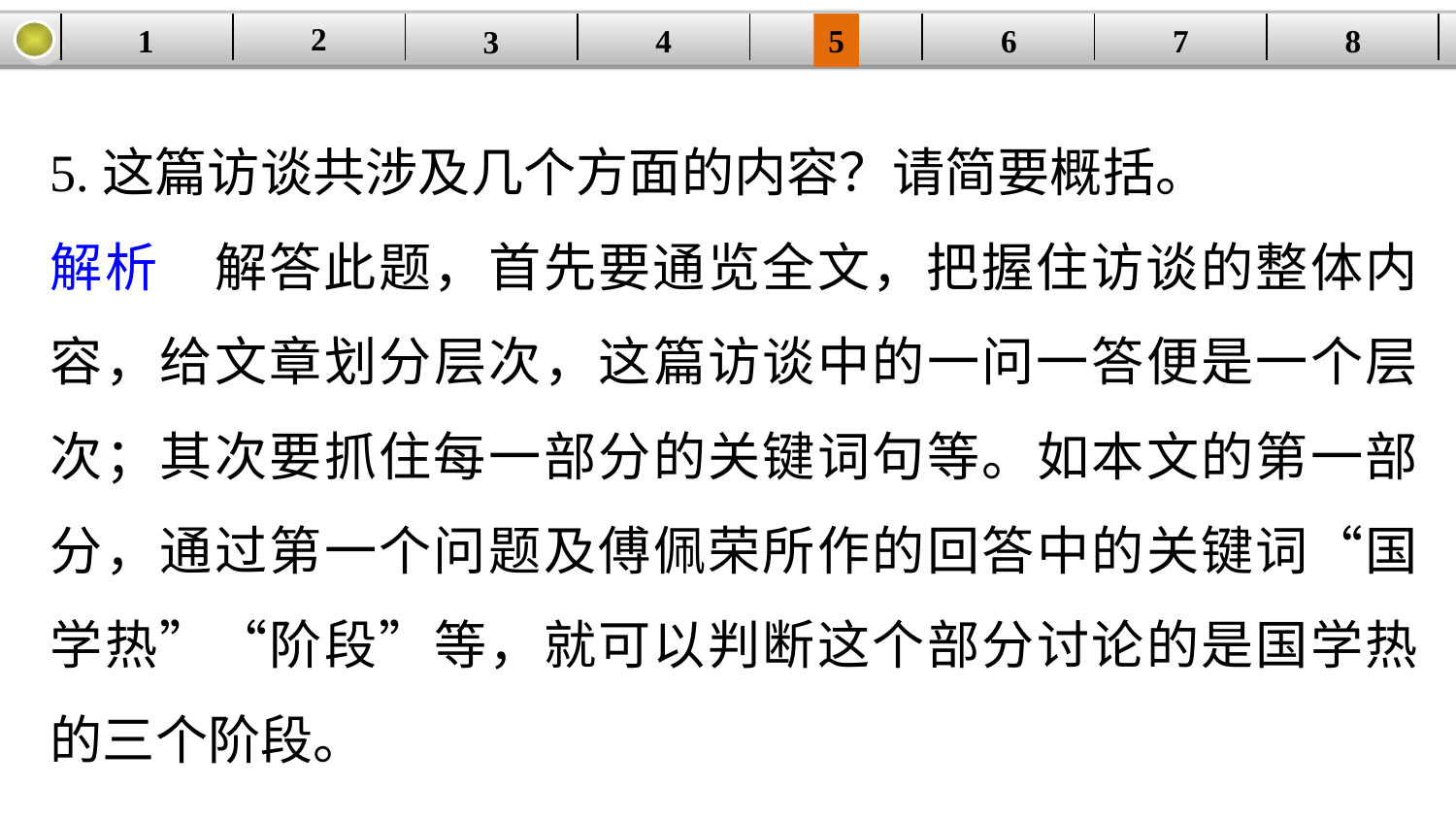

2
1
8
7
6
|  |  |  |  |  |  |  |  |
| --- | --- | --- | --- | --- | --- | --- | --- |
5
4
3

5.这篇访谈共涉及几个方面的内容？请简要概括。
解析　解答此题，首先要通览全文，把握住访谈的整体内容，给文章划分层次，这篇访谈中的一问一答便是一个层次；其次要抓住每一部分的关键词句等。如本文的第一部分，通过第一个问题及傅佩荣所作的回答中的关键词“国学热”“阶段”等，就可以判断这个部分讨论的是国学热的三个阶段。